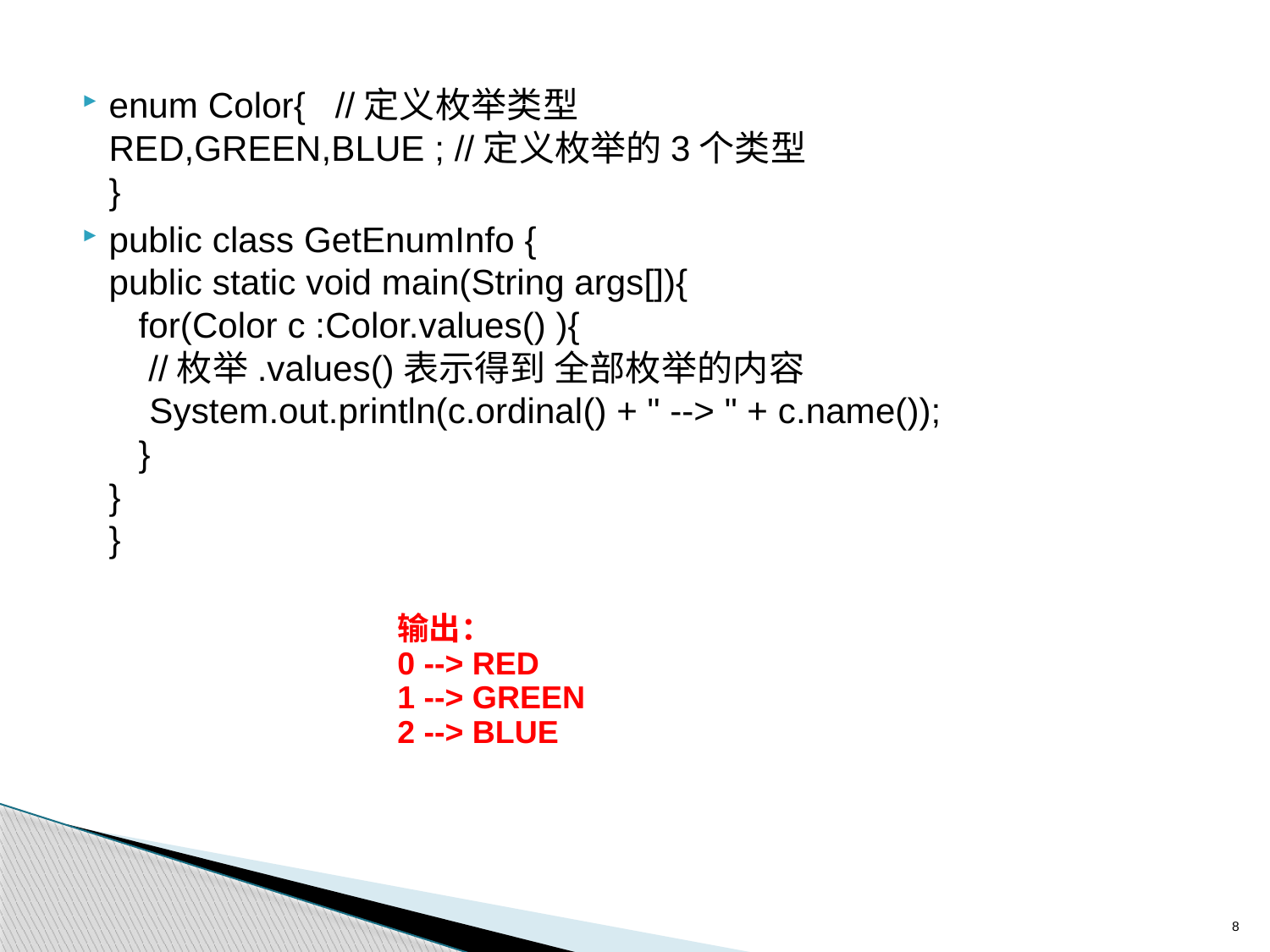

enum Color{   //定义枚举类型
RED,GREEN,BLUE ; //定义枚举的3个类型
}
public class GetEnumInfo {
public static void main(String args[]){
   for(Color c :Color.values() ){
    //枚举.values()表示得到 全部枚举的内容
    System.out.println(c.ordinal() + " --> " + c.name());
   }
}
}
输出：
0 --> RED
1 --> GREEN
2 --> BLUE
8